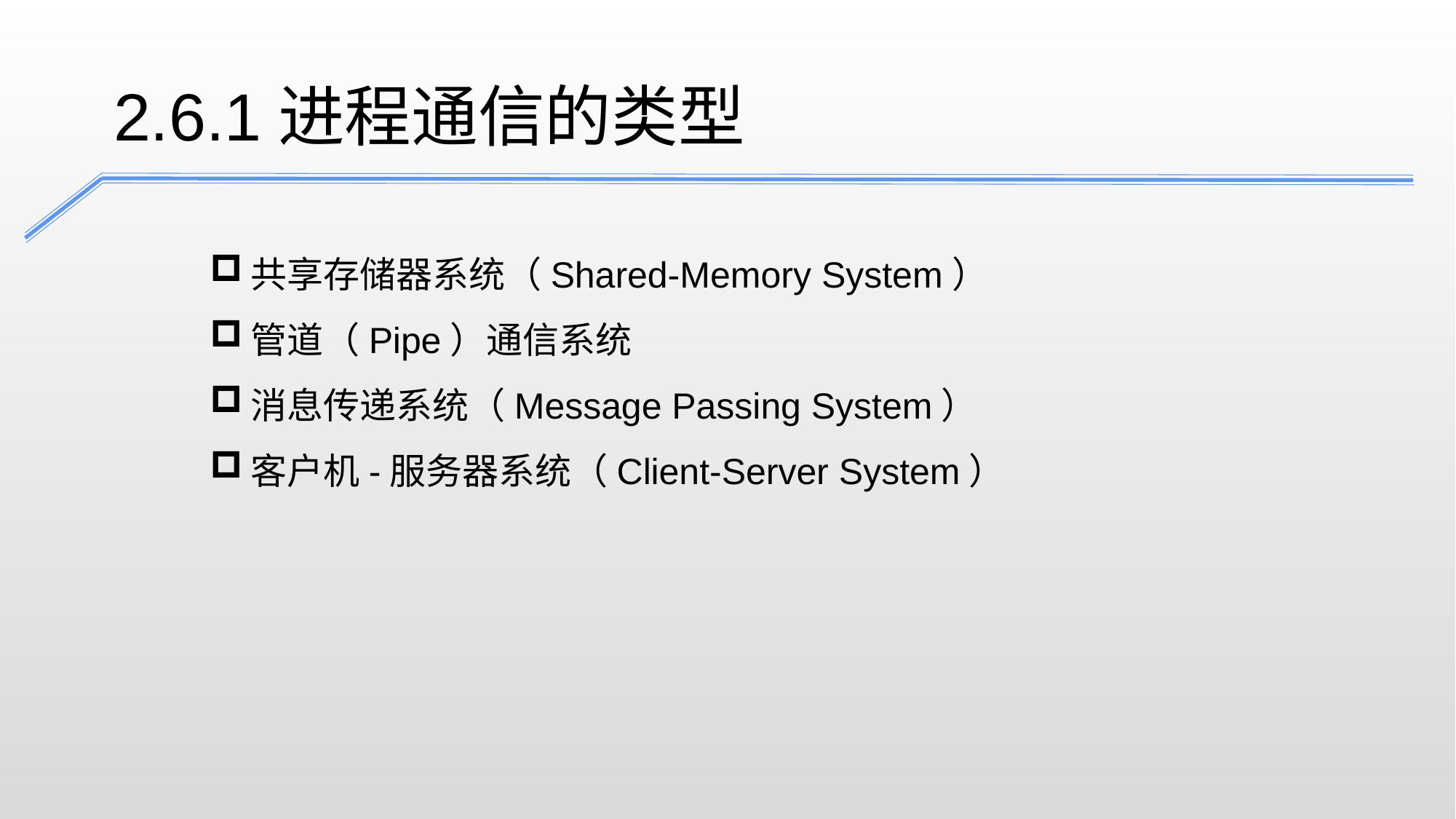

2.6.1进程通信的类型

共享存储器系统（Shared-Memory System）
管道（Pipe）通信系统
消息传递系统（Message Passing System）
客户机-服务器系统（Client-Server System）